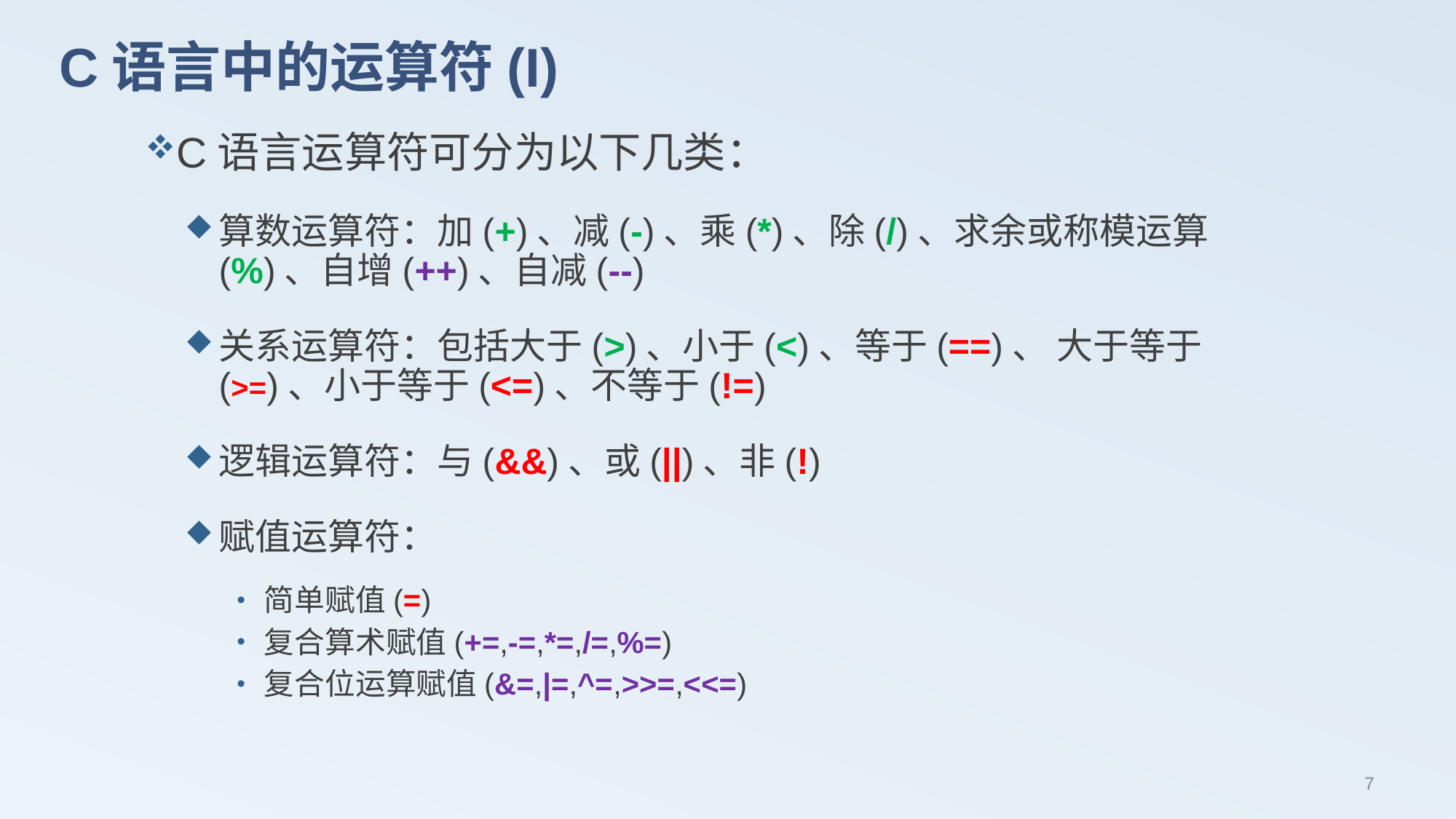

# C语言中的运算符(I)
C语言运算符可分为以下几类：
算数运算符：加(+)、减(-)、乘(*)、除(/)、求余或称模运算(%)、自增(++)、自减(--)
关系运算符：包括大于(>)、小于(<)、等于(==)、 大于等于(>=)、小于等于(<=)、不等于(!=)
逻辑运算符：与(&&)、或(||)、非(!)
赋值运算符：
简单赋值(=)
复合算术赋值(+=,-=,*=,/=,%=)
复合位运算赋值(&=,|=,^=,>>=,<<=)